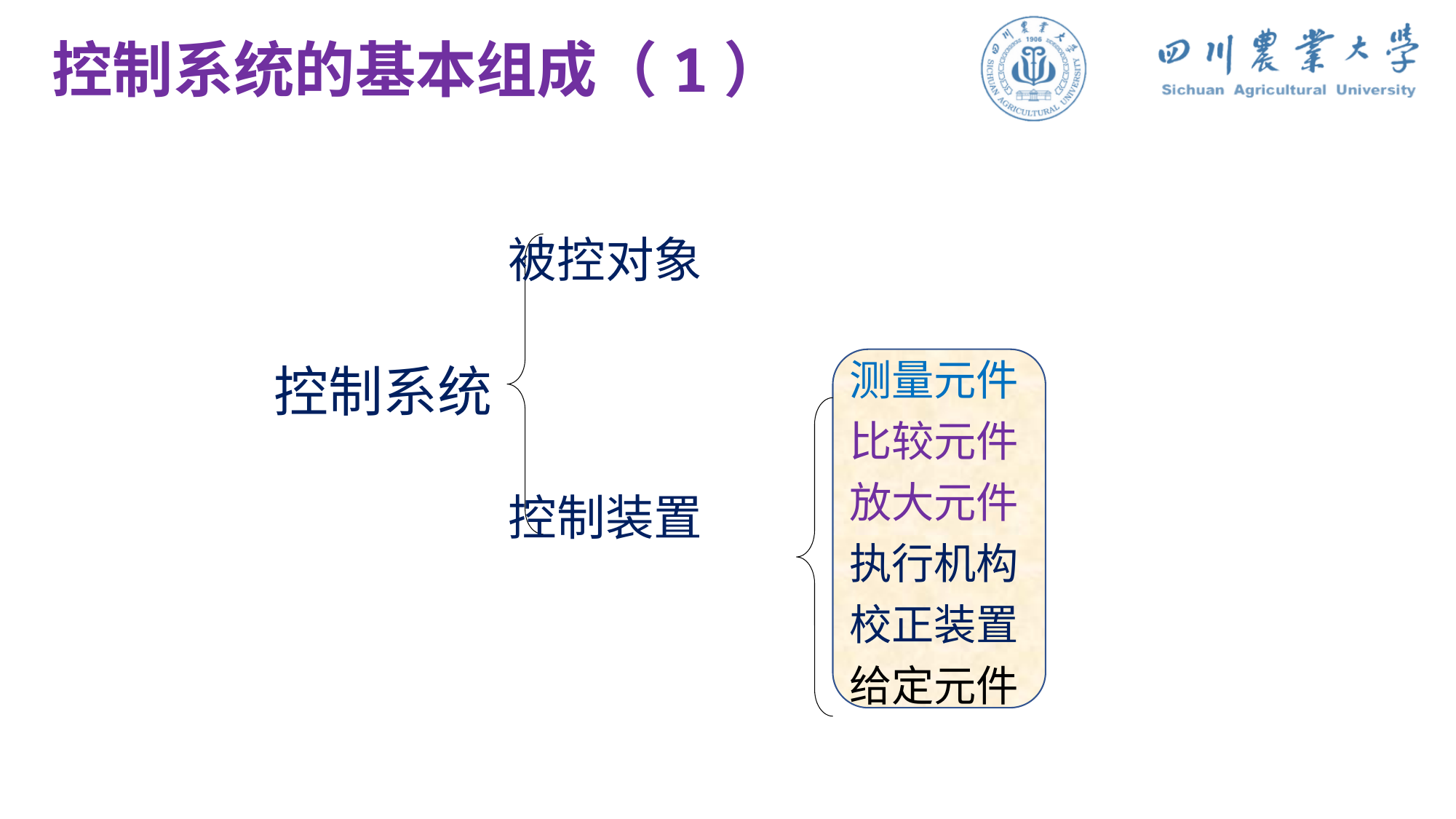

控制系统的基本组成（1）
被控对象

控制装置
控制系统
测量元件
比较元件
放大元件
执行机构
校正装置
给定元件